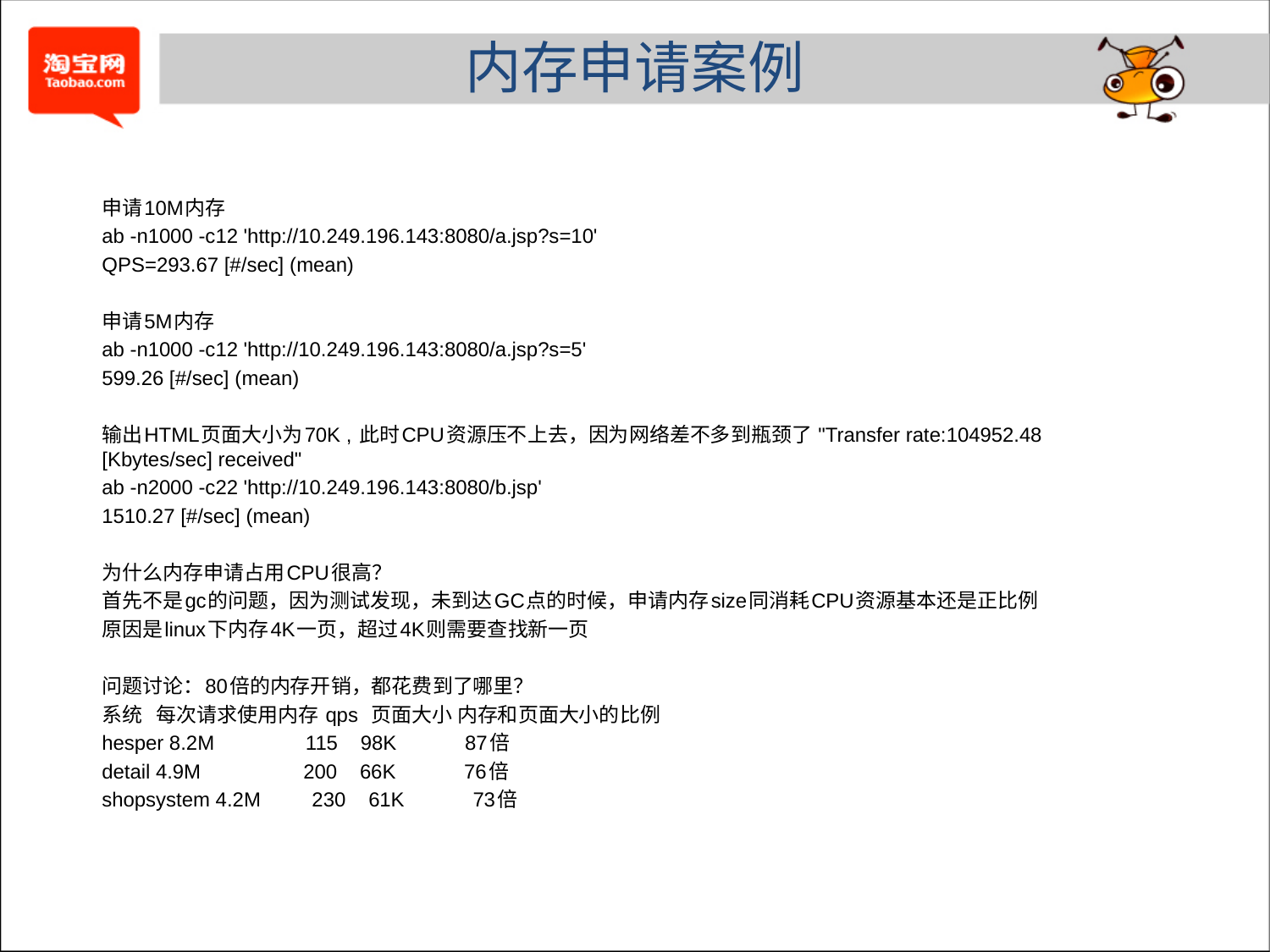

# 内存申请案例
申请10M内存
ab -n1000 -c12 'http://10.249.196.143:8080/a.jsp?s=10'
QPS=293.67 [#/sec] (mean)

申请5M内存
ab -n1000 -c12 'http://10.249.196.143:8080/a.jsp?s=5'
599.26 [#/sec] (mean)

输出HTML页面大小为70K , 此时CPU资源压不上去，因为网络差不多到瓶颈了 "Transfer rate:104952.48 [Kbytes/sec] received"
ab -n2000 -c22 'http://10.249.196.143:8080/b.jsp'
1510.27 [#/sec] (mean)

为什么内存申请占用CPU很高？
首先不是gc的问题，因为测试发现，未到达GC点的时候，申请内存size同消耗CPU资源基本还是正比例
原因是linux下内存4K一页，超过4K则需要查找新一页

问题讨论：80倍的内存开销，都花费到了哪里？
系统   每次请求使用内存 qps  页面大小 内存和页面大小的比例
hesper 8.2M                115    98K            87倍
detail 4.9M                  200    66K            76倍
shopsystem 4.2M         230    61K            73倍